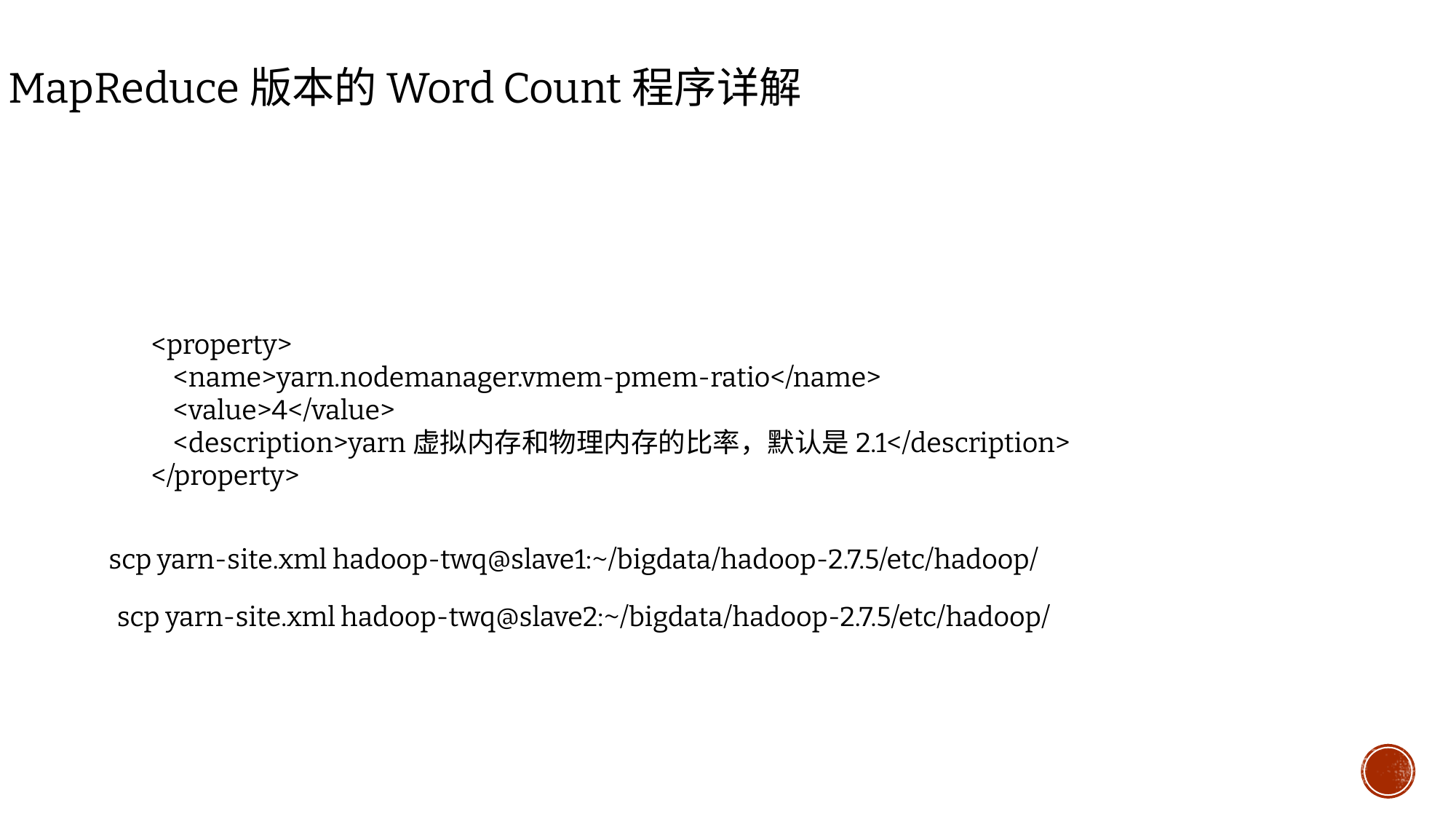

MapReduce版本的Word Count程序详解
    <property>
        <name>yarn.nodemanager.vmem-pmem-ratio</name>
        <value>4</value>
        <description>yarn虚拟内存和物理内存的比率，默认是2.1</description>
    </property>
scp yarn-site.xml hadoop-twq@slave1:~/bigdata/hadoop-2.7.5/etc/hadoop/
scp yarn-site.xml hadoop-twq@slave2:~/bigdata/hadoop-2.7.5/etc/hadoop/